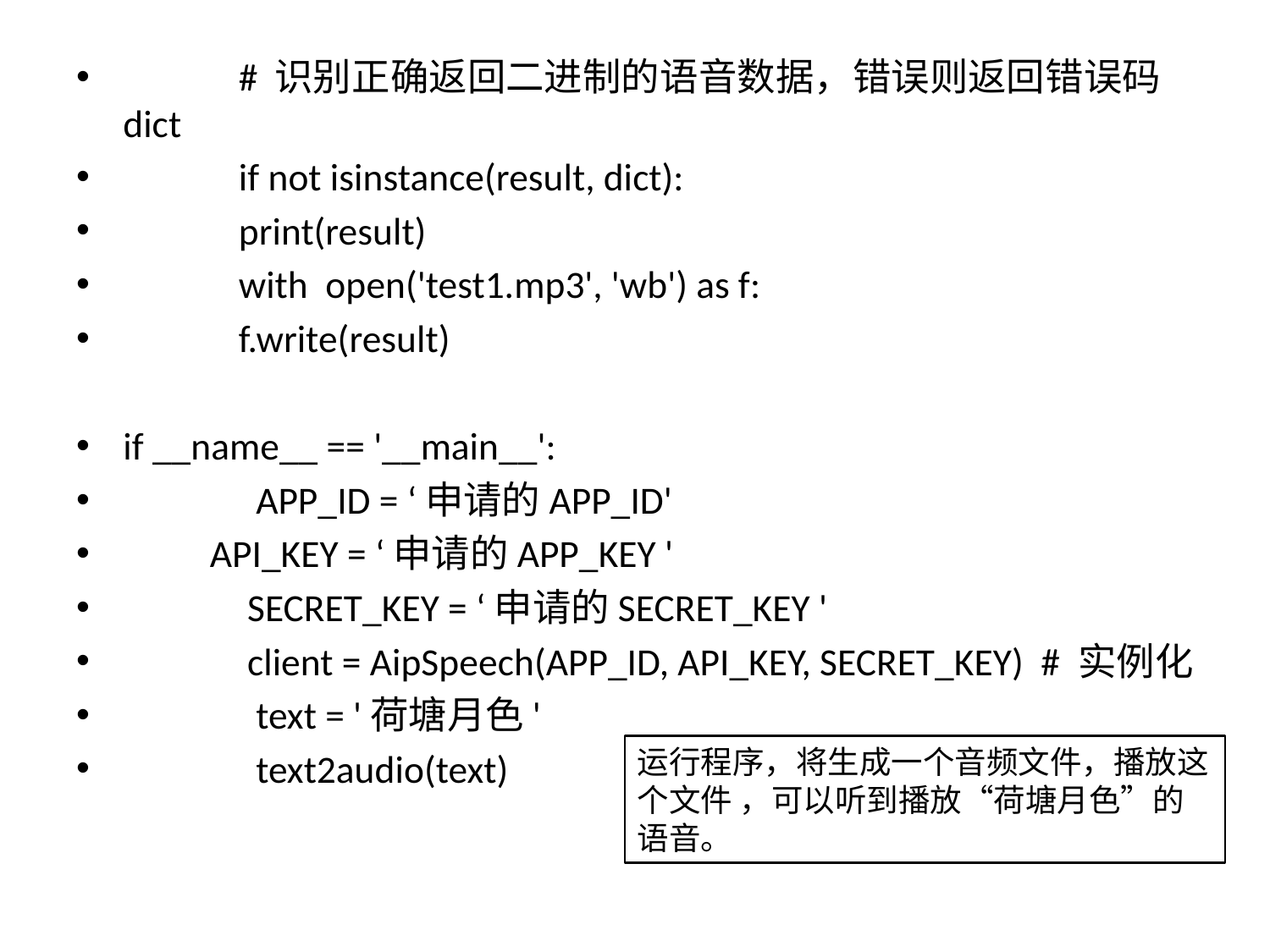

# 识别正确返回二进制的语音数据，错误则返回错误码dict
	if not isinstance(result, dict):
		print(result)
		with  open('test1.mp3', 'wb') as f:
			f.write(result)

if __name__ == '__main__':
	  APP_ID = ‘申请的APP_ID'
          API_KEY = ‘申请的APP_KEY '
	 SECRET_KEY = ‘申请的SECRET_KEY '
	 client = AipSpeech(APP_ID, API_KEY, SECRET_KEY)  # 实例化
	  text = '荷塘月色'
	  text2audio(text)

运行程序，将生成一个音频文件，播放这个文件 ，可以听到播放“荷塘月色”的语音。